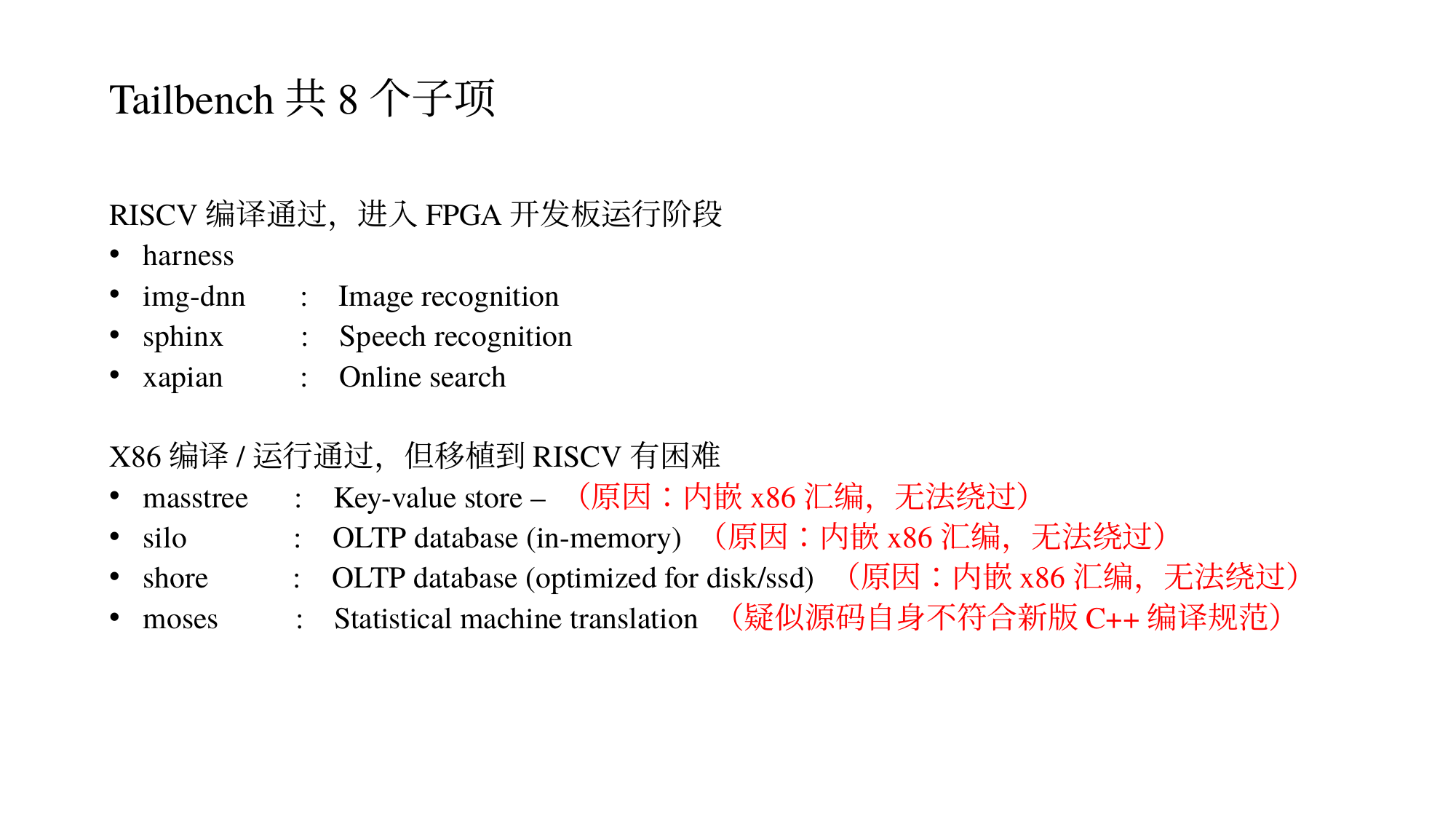

Tailbench共8个子项

RISCV编译通过，进入FPGA开发板运行阶段
harness
img-dnn       :    Image recognition
sphinx          :    Speech recognition
xapian          :    Online search

X86编译/运行通过，但移植到RISCV有困难
masstree      :    Key-value store – （原因：内嵌x86汇编，无法绕过）
silo              :    OLTP database (in-memory) （原因：内嵌x86汇编，无法绕过）
shore           :    OLTP database (optimized for disk/ssd) （原因：内嵌x86汇编，无法绕过）
moses          :    Statistical machine translation （疑似源码自身不符合新版C++编译规范）